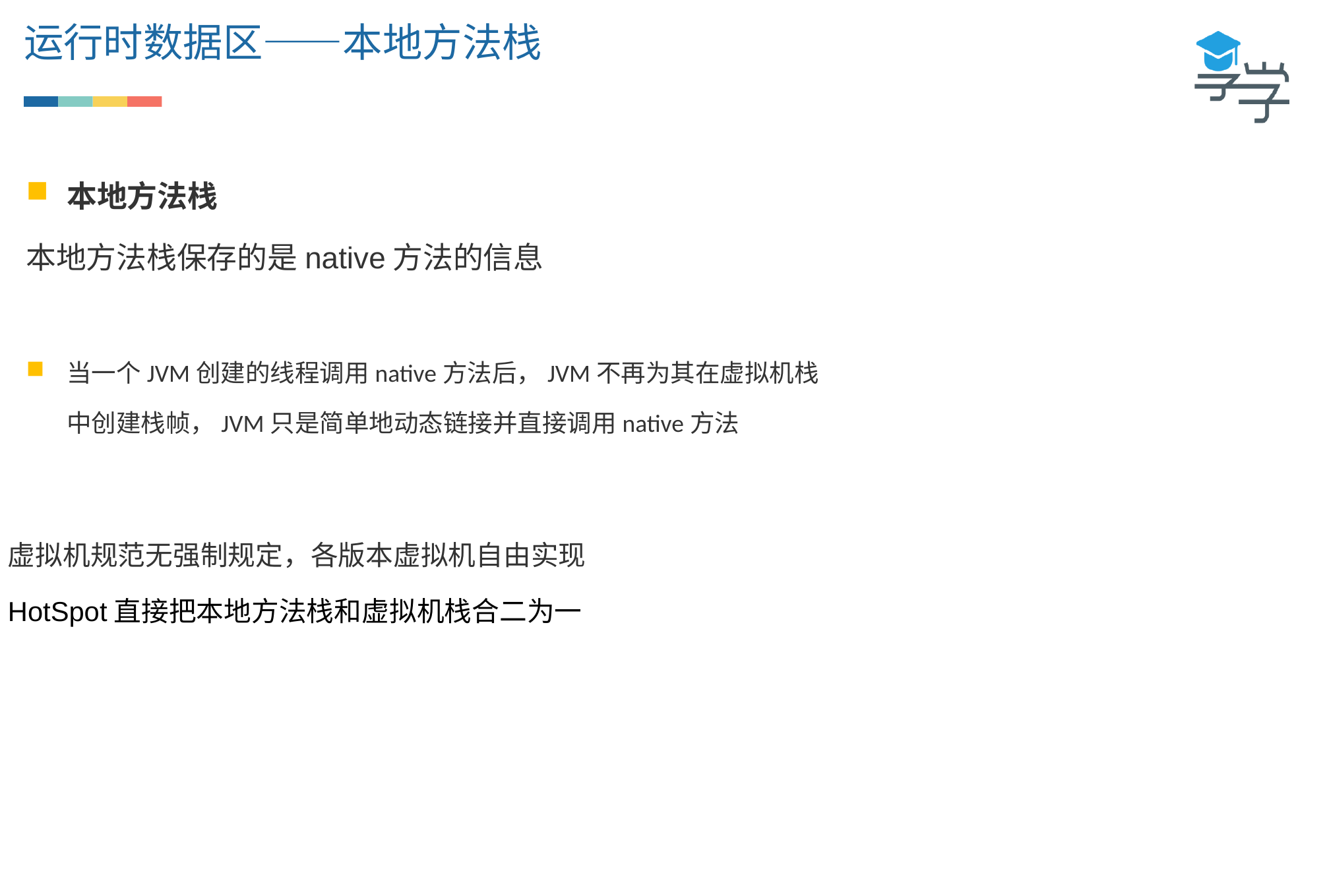

运行时数据区——本地方法栈

本地方法栈
本地方法栈保存的是native方法的信息

当一个JVM创建的线程调用native方法后，JVM不再为其在虚拟机栈中创建栈帧，JVM只是简单地动态链接并直接调用native方法
虚拟机规范无强制规定，各版本虚拟机自由实现
HotSpot直接把本地方法栈和虚拟机栈合二为一